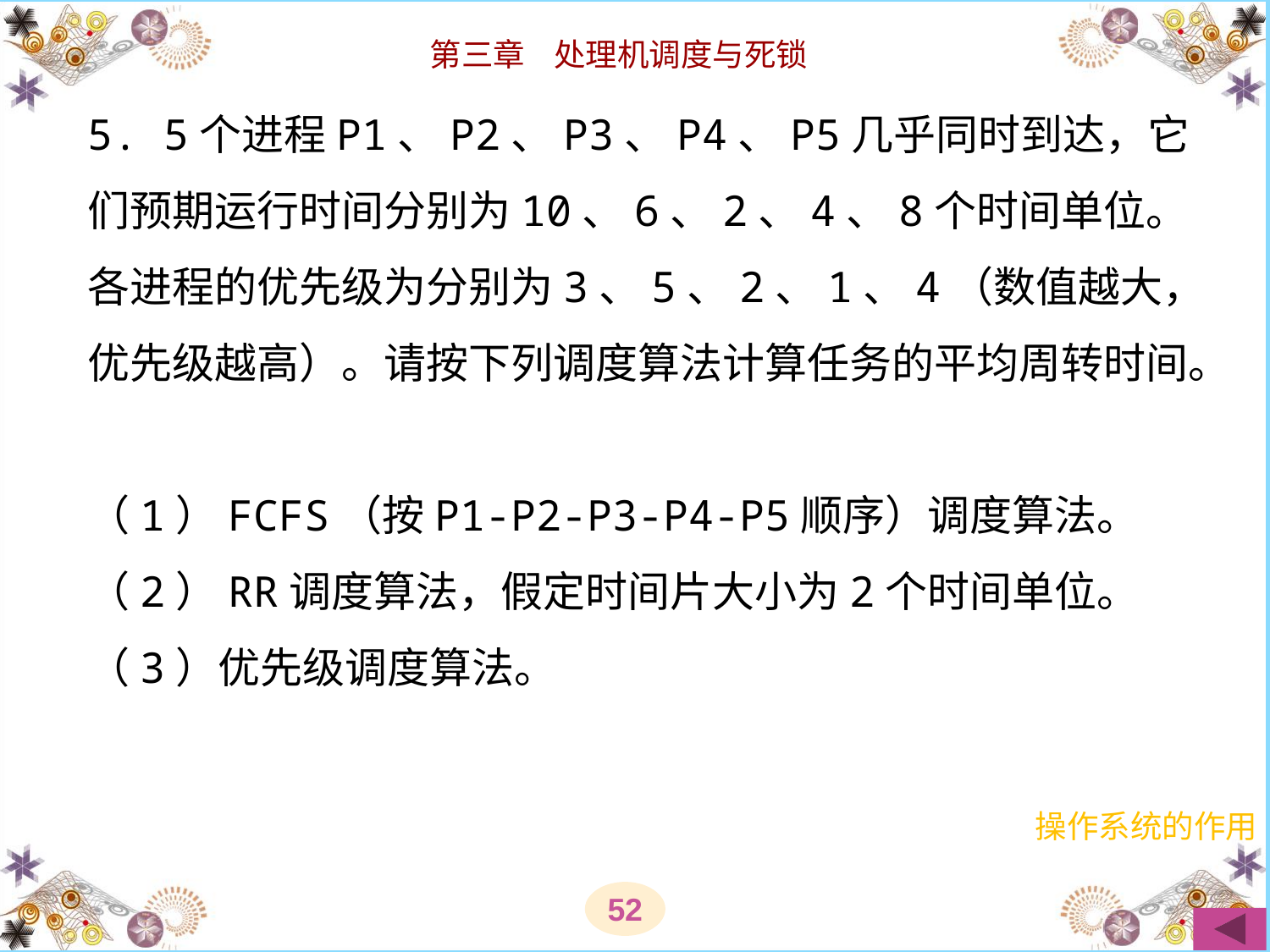

# 5. 5个进程P1、P2、P3、P4、P5几乎同时到达，它们预期运行时间分别为10、6、2、4、8个时间单位。各进程的优先级为分别为3、5、2、1、4（数值越大，优先级越高）。请按下列调度算法计算任务的平均周转时间。 （1）FCFS（按P1-P2-P3-P4-P5顺序）调度算法。 （2）RR调度算法，假定时间片大小为2个时间单位。 （3）优先级调度算法。
操作系统的作用